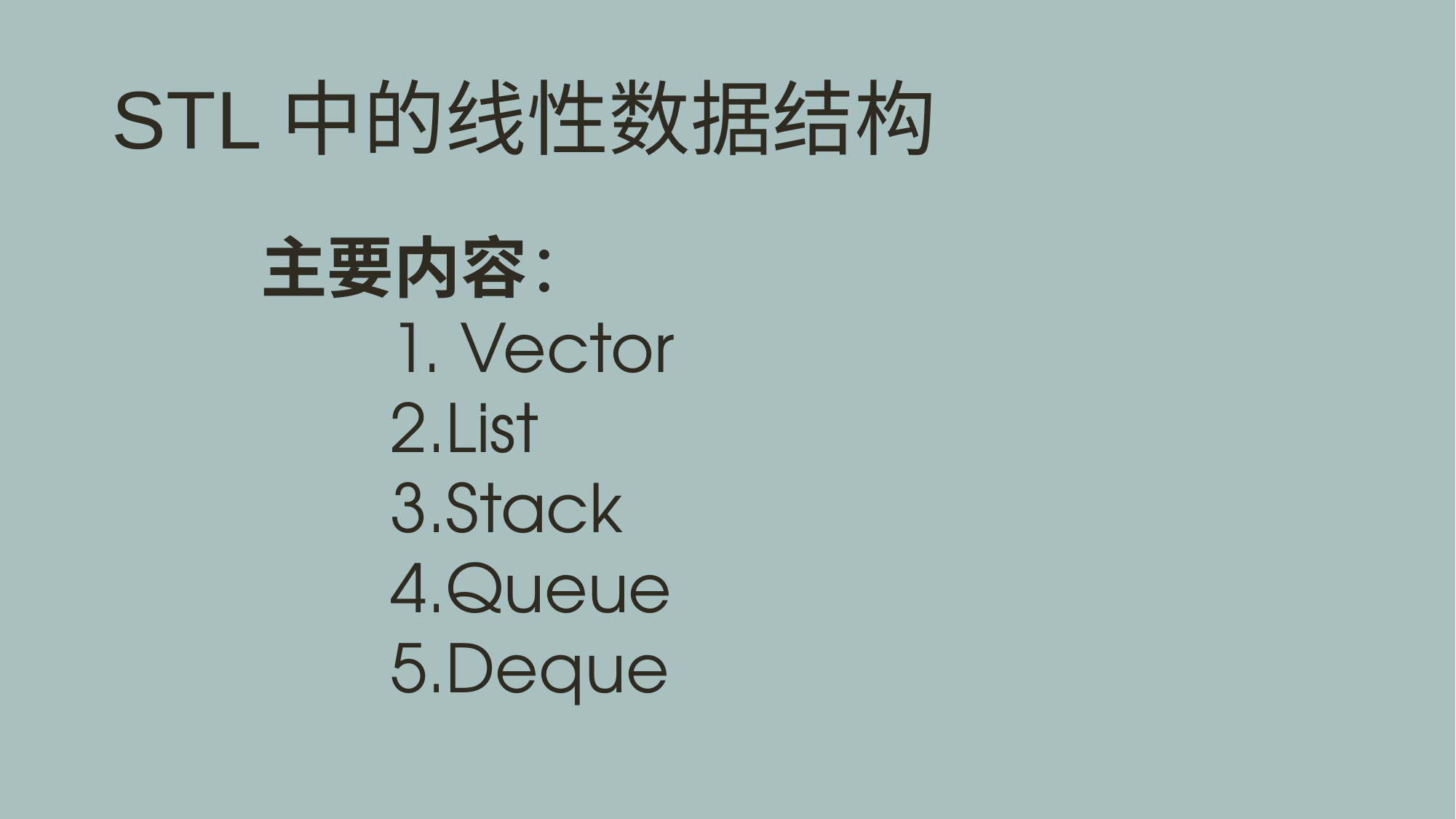

# STL中的线性数据结构
主要内容：
       1. Vector
       2.List
       3.Stack
       4.Queue
       5.Deque